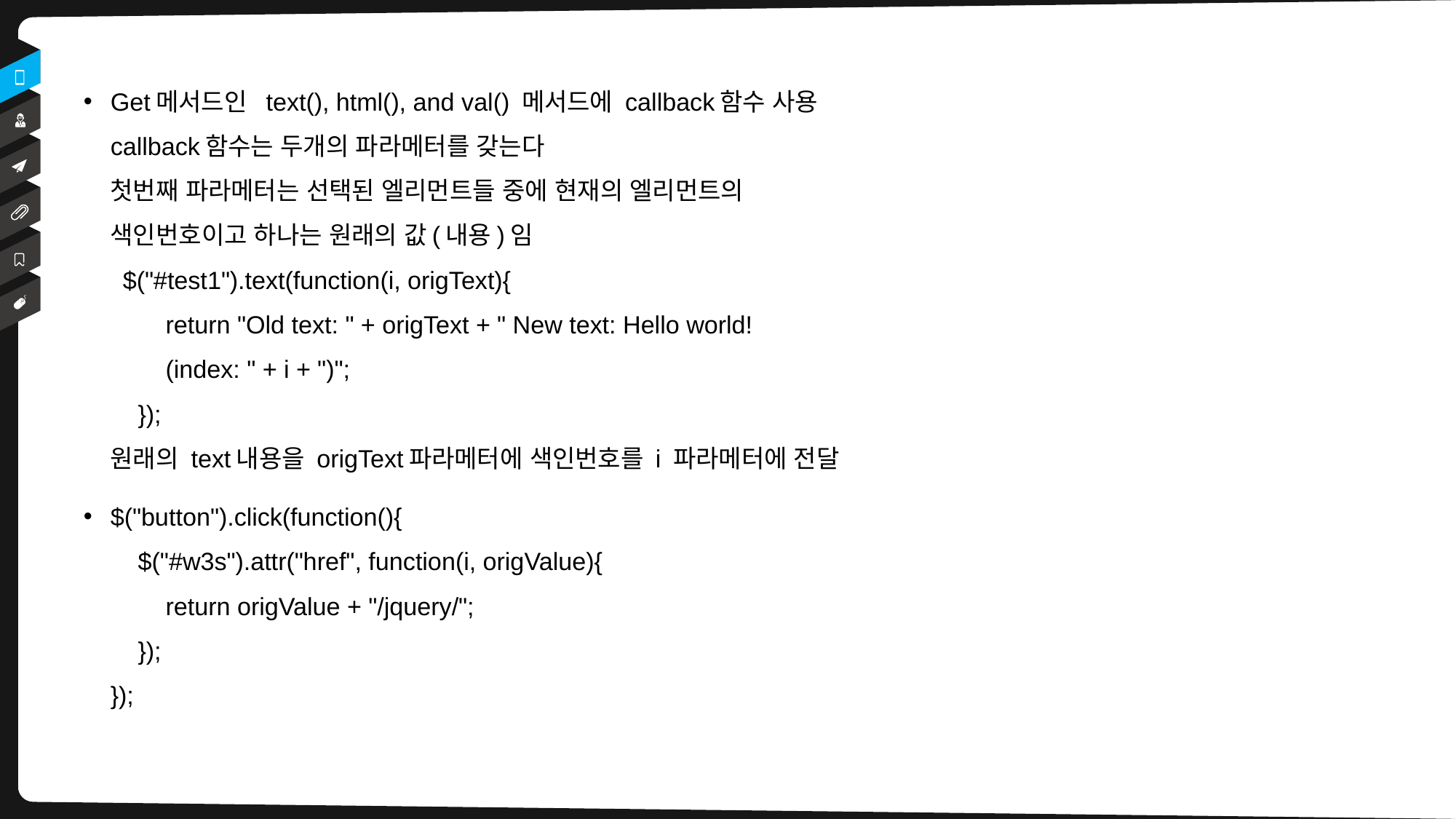

Get메서드인  text(), html(), and val() 메서드에 callback함수 사용
callback함수는 두개의 파라메터를 갖는다
첫번째 파라메터는 선택된 엘리먼트들 중에 현재의 엘리먼트의
색인번호이고 하나는 원래의 값(내용)임
 $("#test1").text(function(i, origText){
        return "Old text: " + origText + " New text: Hello world!
        (index: " + i + ")"; 
    });
원래의 text내용을 origText파라메터에 색인번호를 i 파라메터에 전달
$("button").click(function(){
    $("#w3s").attr("href", function(i, origValue){
        return origValue + "/jquery/"; 
    });
});